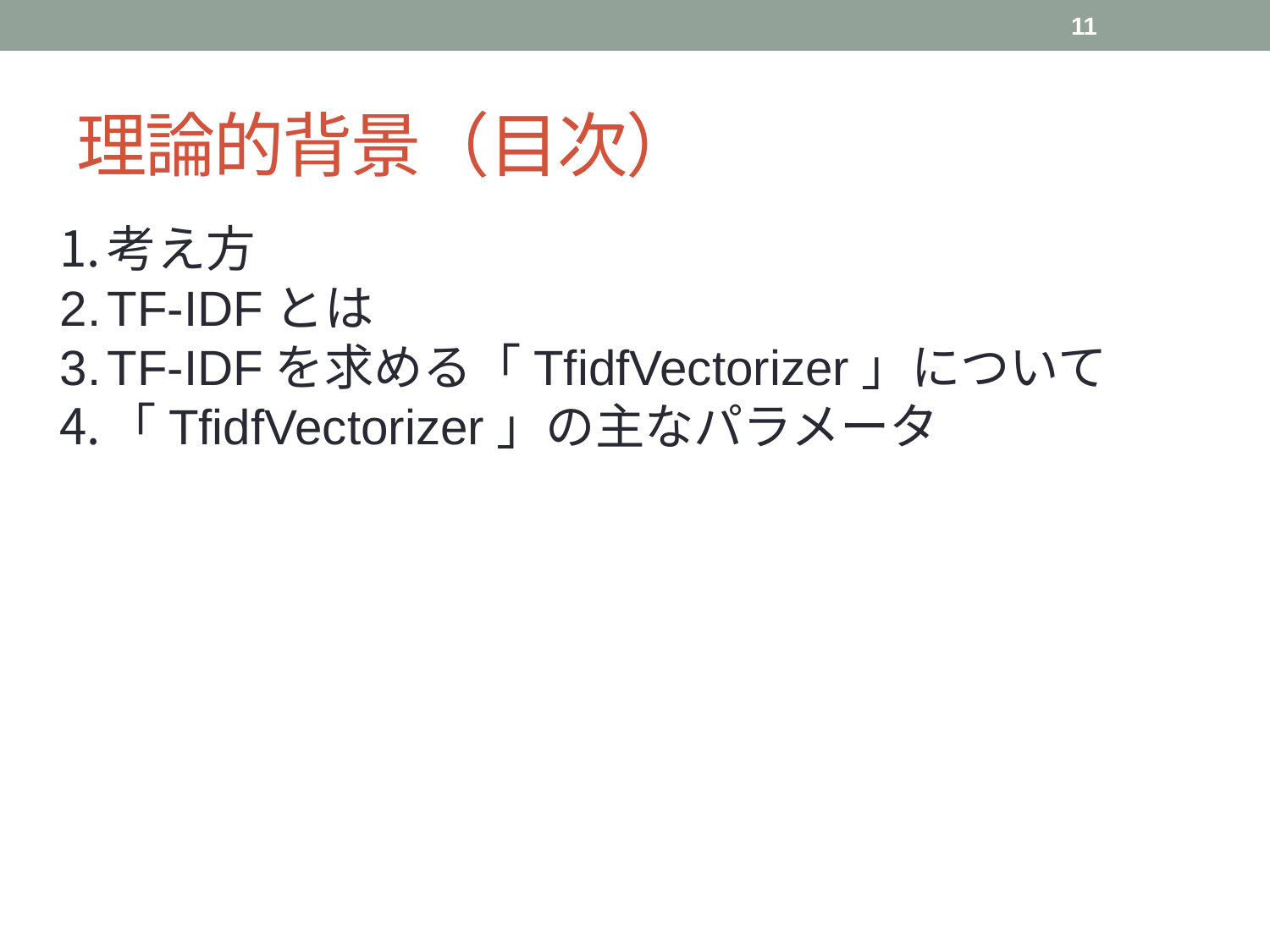

11
# 理論的背景（目次）
考え方
TF-IDFとは
TF-IDFを求める「TfidfVectorizer」について
「TfidfVectorizer」の主なパラメータ